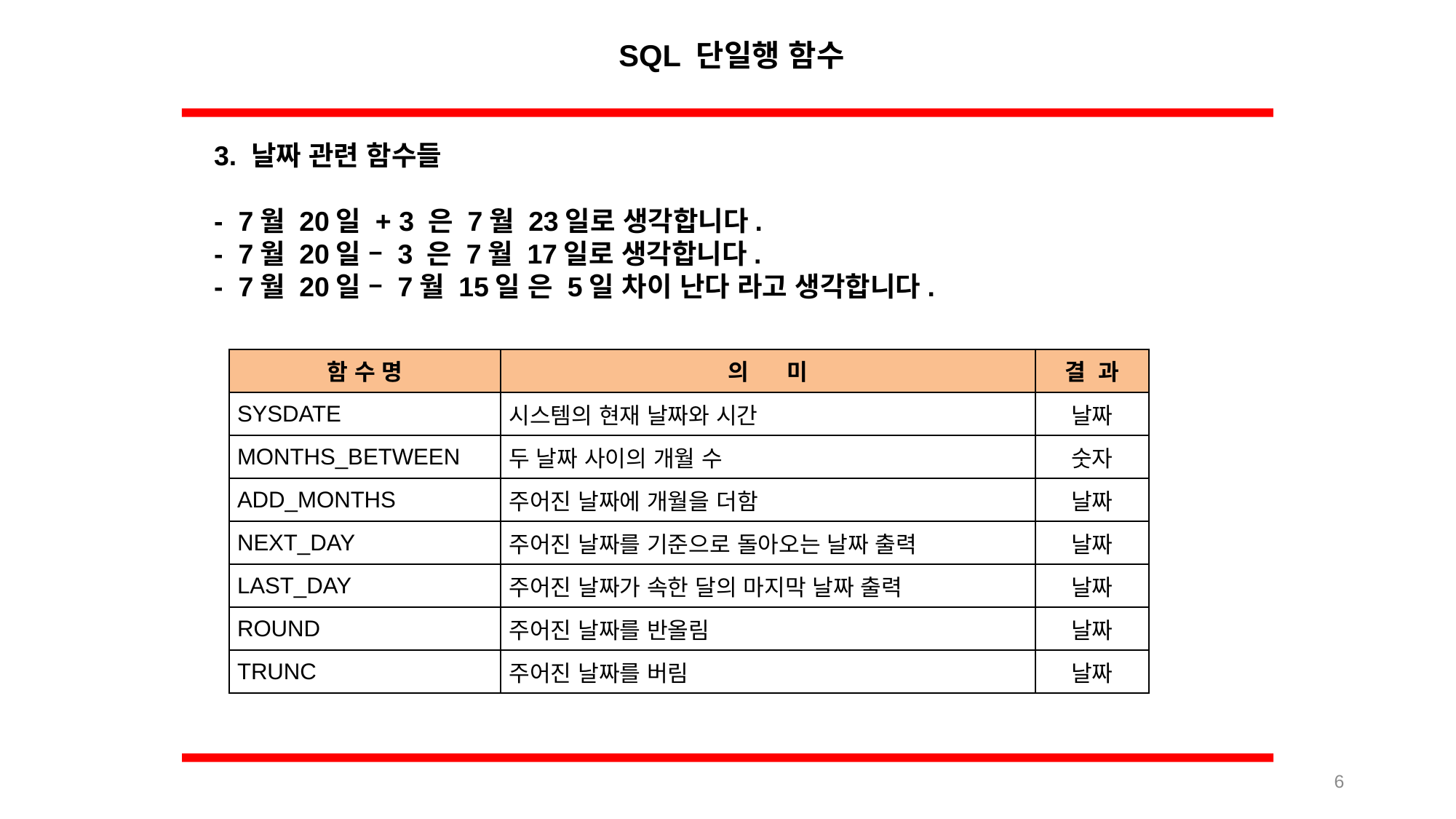

SQL 단일행 함수
3. 날짜 관련 함수들

-  7월 20일 + 3 은 7월 23일로 생각합니다.
-  7월 20일 – 3 은 7월 17일로 생각합니다.
-  7월 20일 – 7월 15일 은 5일 차이 난다 라고 생각합니다.

| 함 수 명 | 의 미 | 결 과 |
| --- | --- | --- |
| SYSDATE | 시스템의 현재 날짜와 시간 | 날짜 |
| MONTHS\_BETWEEN | 두 날짜 사이의 개월 수 | 숫자 |
| ADD\_MONTHS | 주어진 날짜에 개월을 더함 | 날짜 |
| NEXT\_DAY | 주어진 날짜를 기준으로 돌아오는 날짜 출력 | 날짜 |
| LAST\_DAY | 주어진 날짜가 속한 달의 마지막 날짜 출력 | 날짜 |
| ROUND | 주어진 날짜를 반올림 | 날짜 |
| TRUNC | 주어진 날짜를 버림 | 날짜 |

6